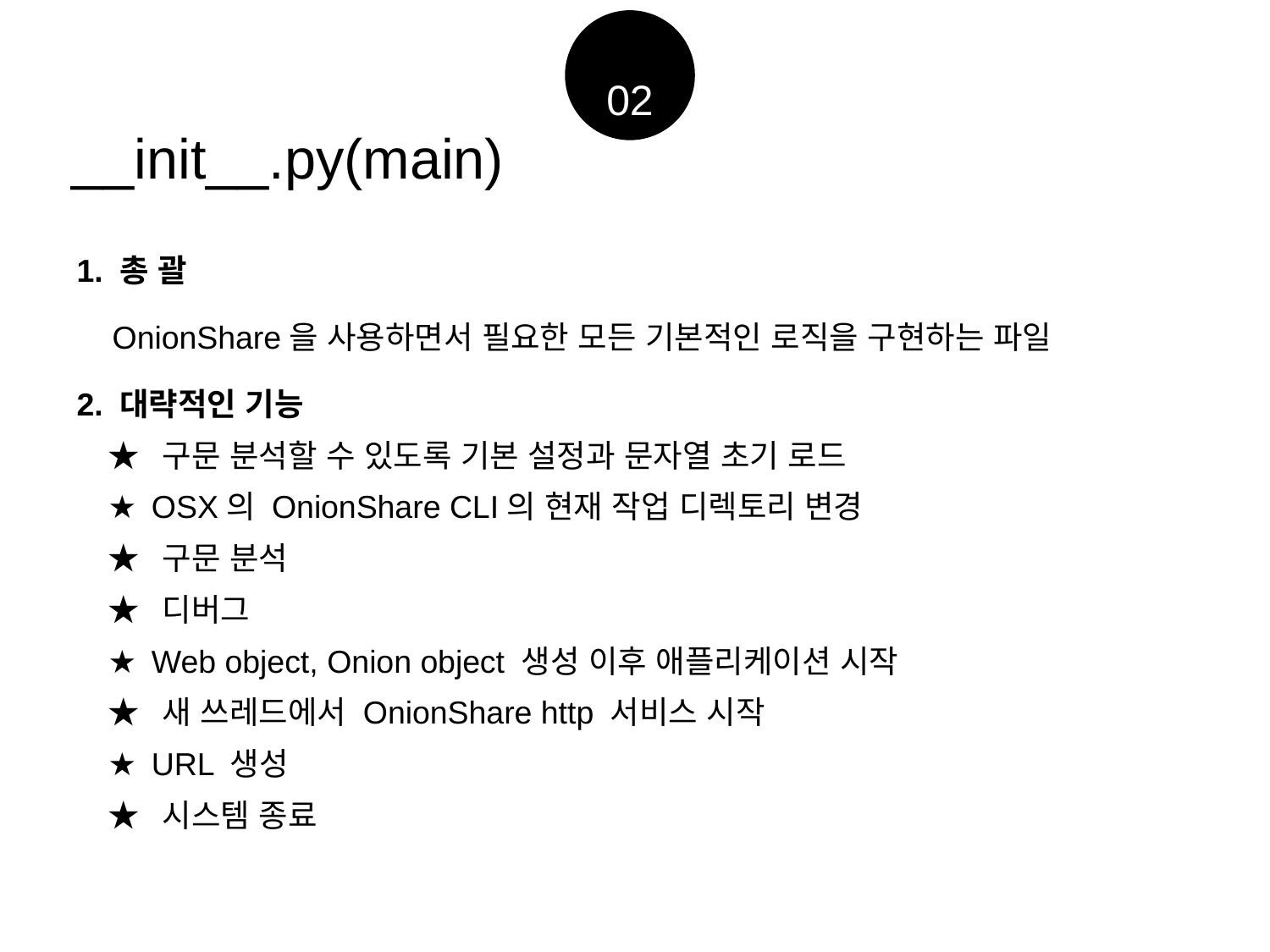

02
__init__.py(main)
1. 총 괄
    OnionShare을 사용하면서 필요한 모든 기본적인 로직을 구현하는 파일
2. 대략적인 기능
     ★  구문 분석할 수 있도록 기본 설정과 문자열 초기 로드
     ★  OSX의 OnionShare CLI의 현재 작업 디렉토리 변경
     ★  구문 분석
     ★  디버그
     ★  Web object, Onion object 생성 이후 애플리케이션 시작
     ★  새 쓰레드에서 OnionShare http 서비스 시작
     ★  URL 생성
     ★  시스템 종료